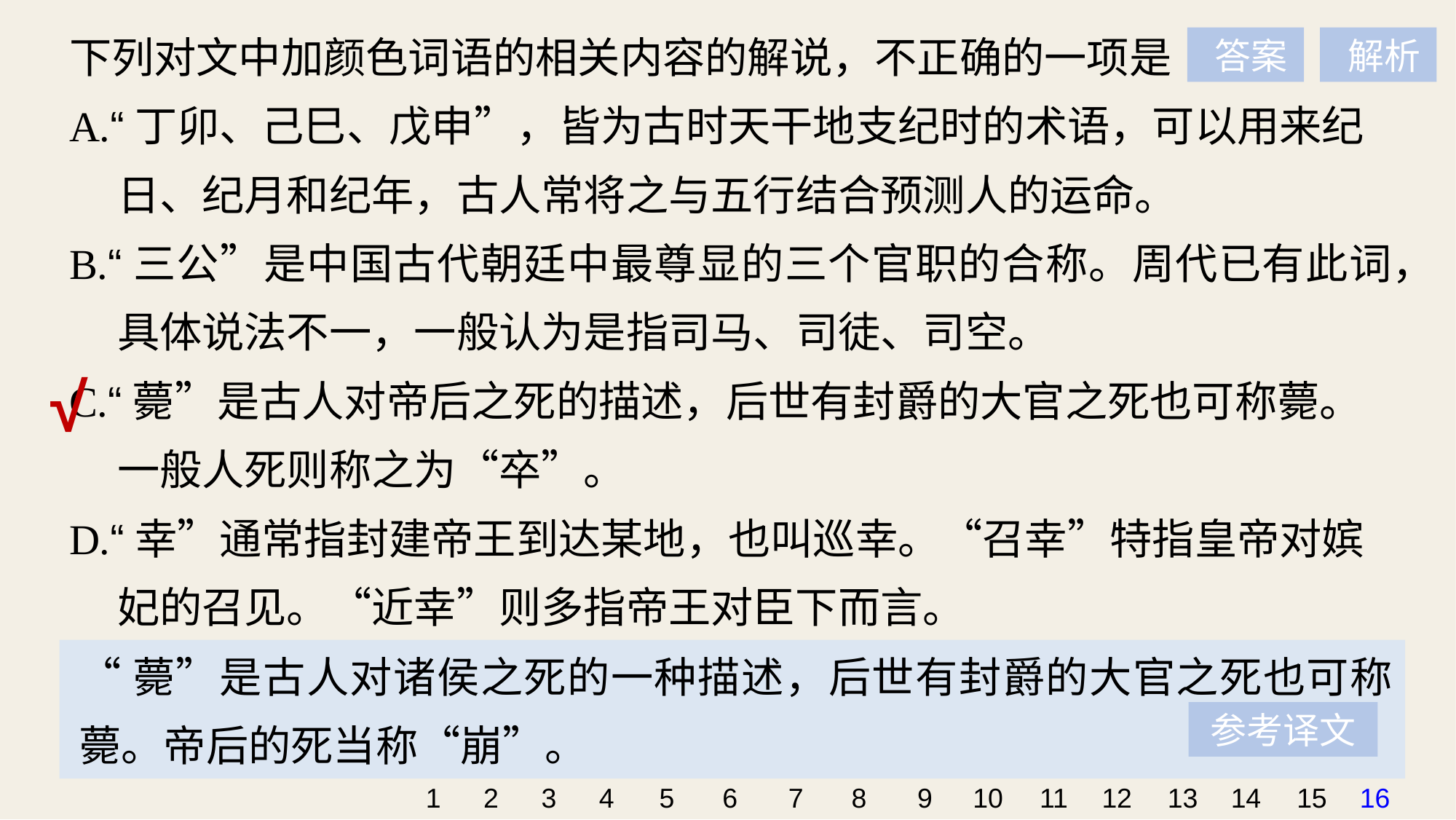

下列对文中加颜色词语的相关内容的解说，不正确的一项是
A.“丁卯、己巳、戊申”，皆为古时天干地支纪时的术语，可以用来纪
    日、纪月和纪年，古人常将之与五行结合预测人的运命。
B.“三公”是中国古代朝廷中最尊显的三个官职的合称。周代已有此词，
    具体说法不一，一般认为是指司马、司徒、司空。
C.“薨”是古人对帝后之死的描述，后世有封爵的大官之死也可称薨。
    一般人死则称之为“卒”。
D.“幸”通常指封建帝王到达某地，也叫巡幸。“召幸”特指皇帝对嫔
    妃的召见。“近幸”则多指帝王对臣下而言。
 答案
 解析
√
“薨”是古人对诸侯之死的一种描述，后世有封爵的大官之死也可称薨。帝后的死当称“崩”。

参考译文
1
2
3
4
5
6
7
8
9
10
11
12
13
14
15
16